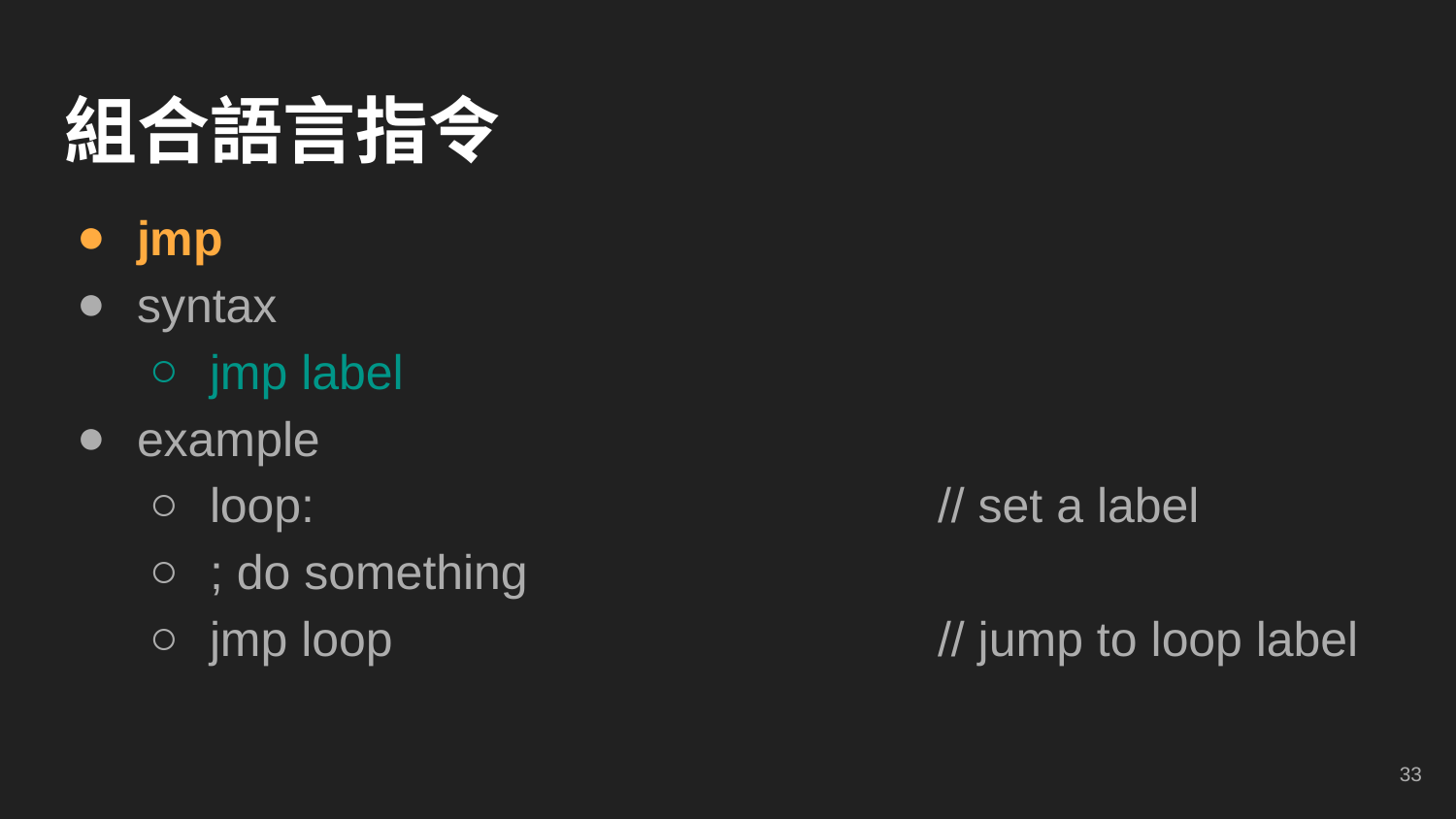

# 組合語言指令
jmp
syntax
jmp label
example
loop:					// set a label
; do something
jmp loop				// jump to loop label
33